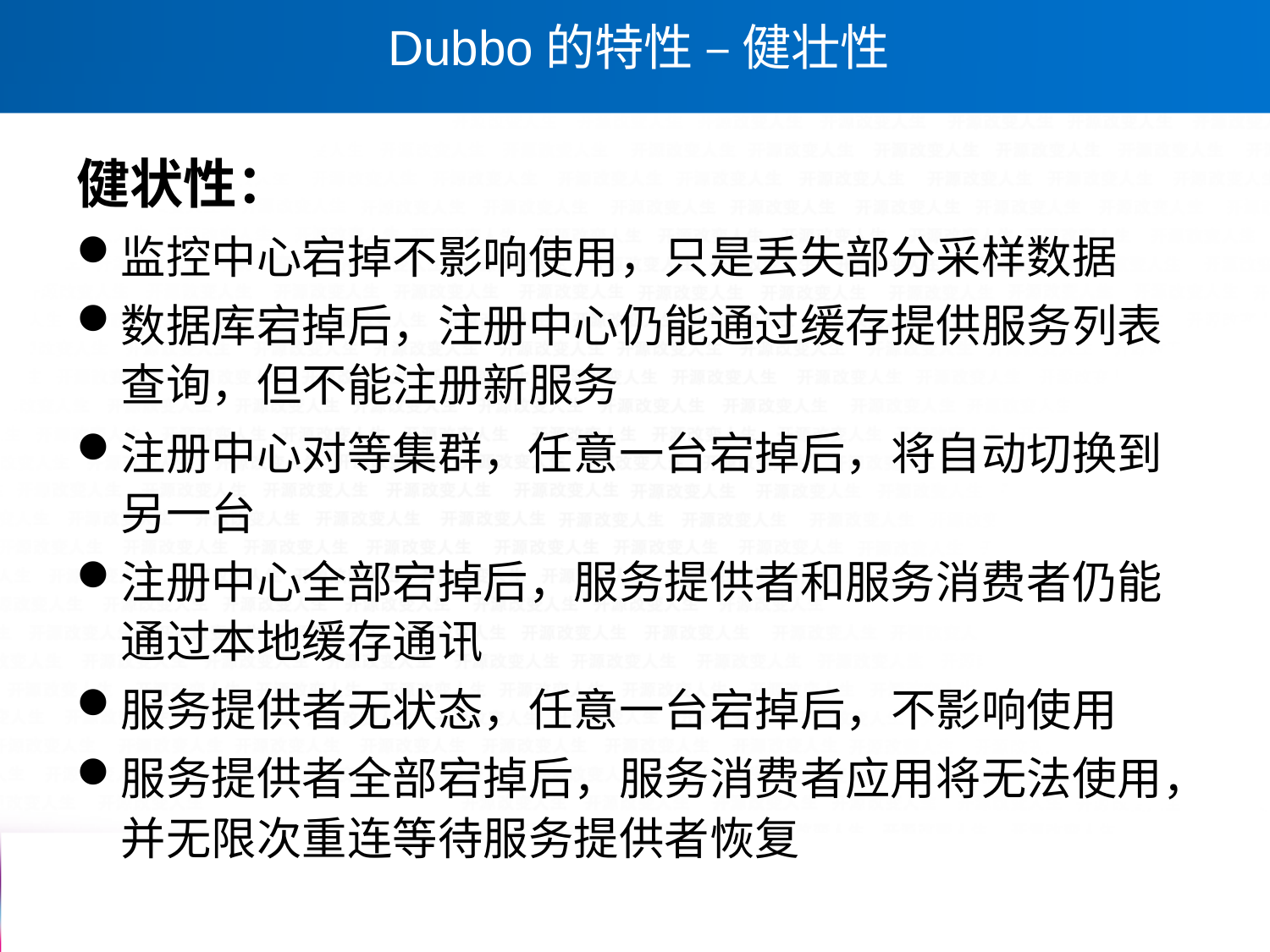

# Dubbo的特性 – 健壮性
健状性：
监控中心宕掉不影响使用，只是丢失部分采样数据
数据库宕掉后，注册中心仍能通过缓存提供服务列表查询，但不能注册新服务
注册中心对等集群，任意一台宕掉后，将自动切换到另一台
注册中心全部宕掉后，服务提供者和服务消费者仍能通过本地缓存通讯
服务提供者无状态，任意一台宕掉后，不影响使用
服务提供者全部宕掉后，服务消费者应用将无法使用，并无限次重连等待服务提供者恢复